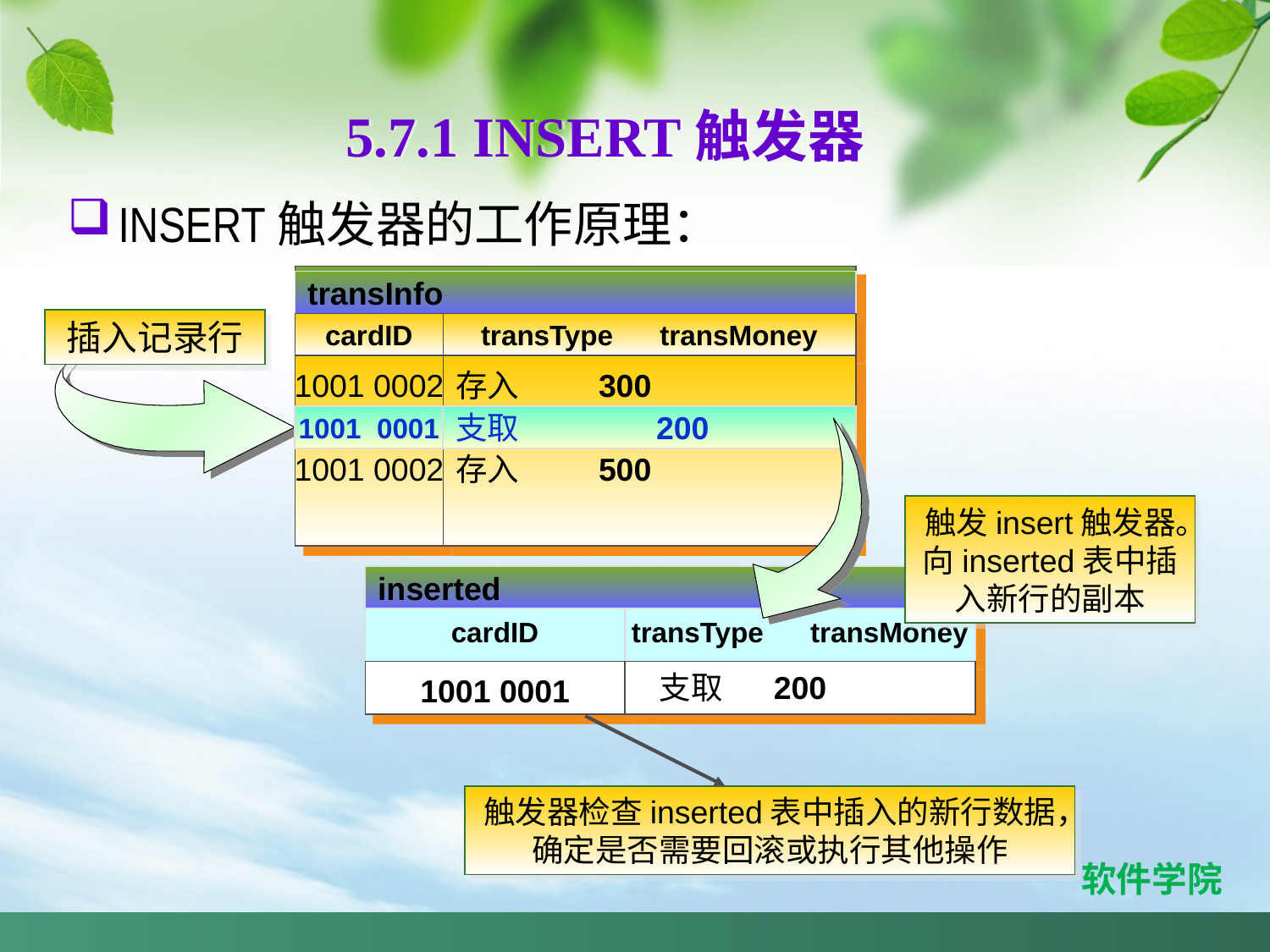

5.7.1 INSERT触发器
INSERT触发器的工作原理：
transInfo
cardID
transType      transMoney
1001 0002
1001 0002
存入          300
存入          500

transInfo
cardID
transType      transMoney
1001 0002

1001 0002
存入          300

存入          500
插入记录行

1001  0001
支取                  200

触发insert触发器。向inserted表中插入新行的副本
inserted
cardID
transType      transMoney

1001 0001
  支取      200

触发器检查inserted表中插入的新行数据，确定是否需要回滚或执行其他操作